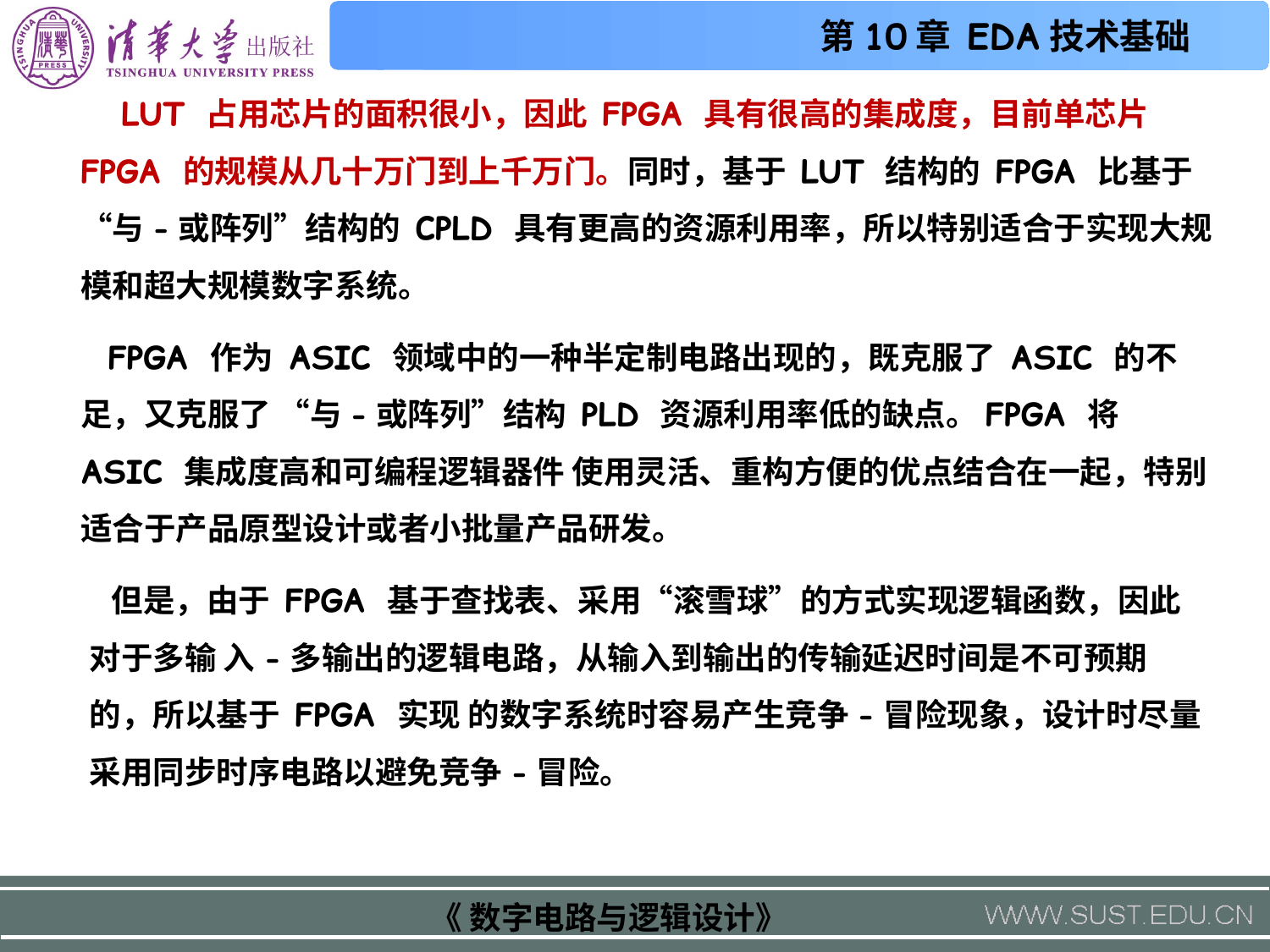

LUT 占用芯片的面积很小，因此 FPGA 具有很高的集成度，目前单芯片 FPGA 的规模从几十万门到上千万门。同时，基于 LUT 结构的 FPGA 比基于“与-或阵列”结构的 CPLD 具有更高的资源利用率，所以特别适合于实现大规模和超大规模数字系统。
  FPGA 作为 ASIC 领域中的一种半定制电路出现的，既克服了 ASIC 的不足，又克服了 “与-或阵列”结构 PLD 资源利用率低的缺点。FPGA 将 ASIC 集成度高和可编程逻辑器件 使用灵活、重构方便的优点结合在一起，特别适合于产品原型设计或者小批量产品研发。
  但是，由于 FPGA 基于查找表、采用“滚雪球”的方式实现逻辑函数，因此对于多输 入-多输出的逻辑电路，从输入到输出的传输延迟时间是不可预期的，所以基于 FPGA 实现 的数字系统时容易产生竞争-冒险现象，设计时尽量采用同步时序电路以避免竞争-冒险。